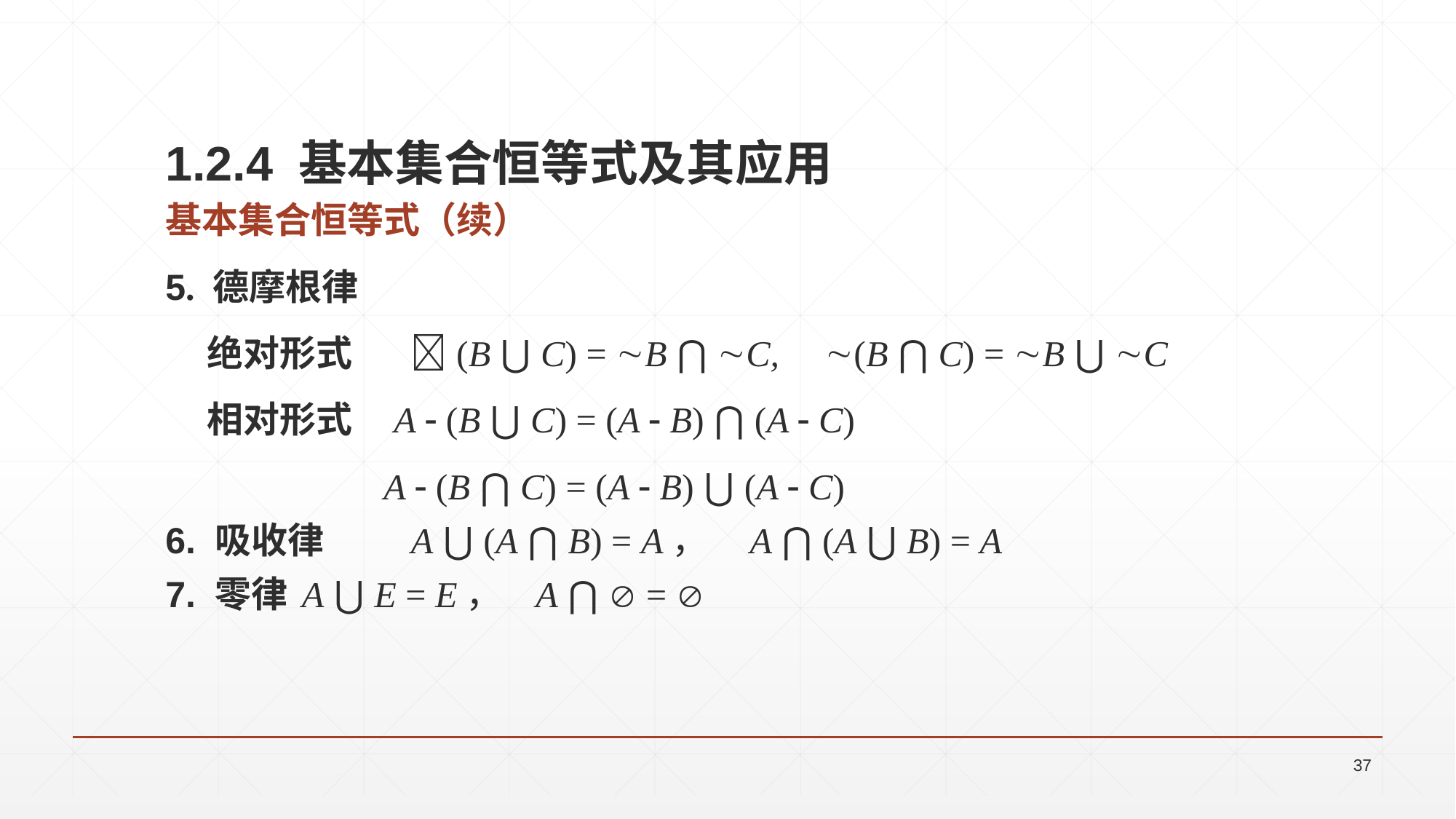

1.2.4 基本集合恒等式及其应用
基本集合恒等式（续）
5. 德摩根律
    绝对形式	∼(B ⋃ C) = ∼B ⋂ ∼C,     ∼(B ⋂ C) = ∼B ⋃ ∼C
    相对形式    A − (B ⋃ C) = (A − B) ⋂ (A − C)
                        A − (B ⋂ C) = (A − B) ⋃ (A − C)
6. 吸收律	A ⋃ (A ⋂ B) = A，    A ⋂ (A ⋃ B) = A
7. 零律	A ⋃ E = E，   A ⋂ ∅ = ∅
37